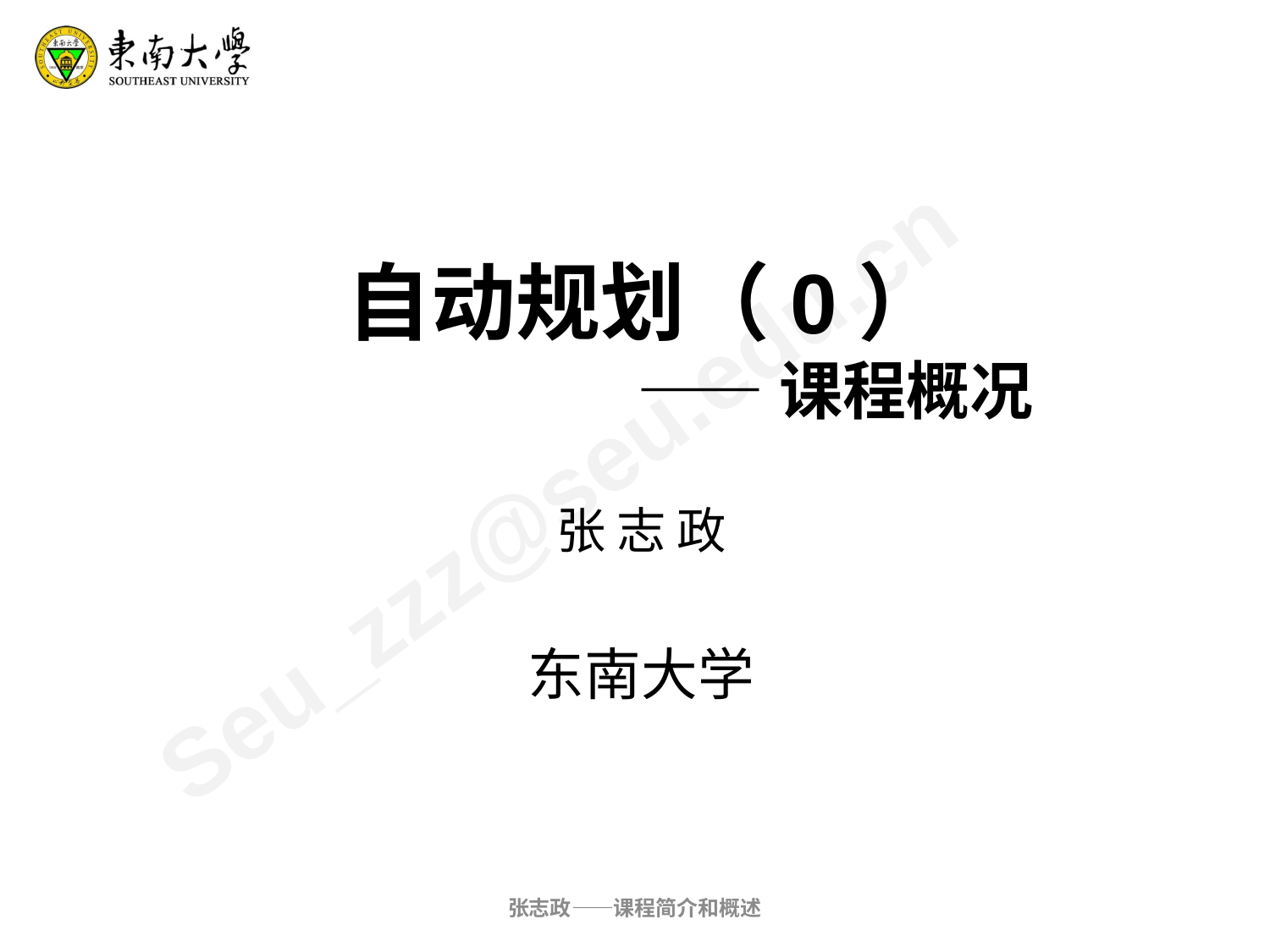

自动规划（0）
——课程概况
张 志 政

东南大学

张志政——课程简介和概述
1